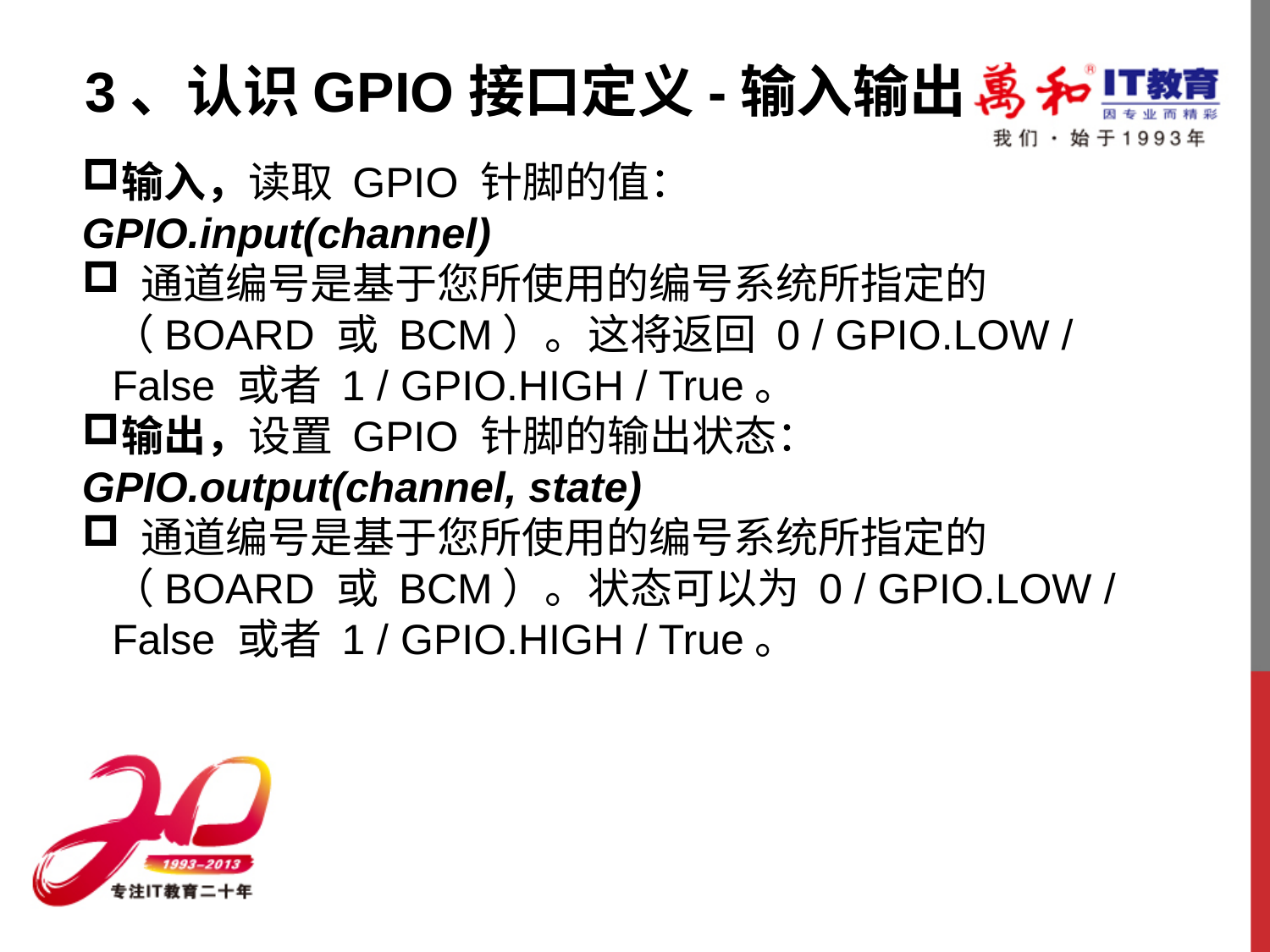

3、认识GPIO接口定义-输入输出
输入，读取 GPIO 针脚的值：
GPIO.input(channel)
 通道编号是基于您所使用的编号系统所指定的（BOARD 或 BCM）。这将返回 0 / GPIO.LOW / False 或者 1 / GPIO.HIGH / True。
输出，设置 GPIO 针脚的输出状态：
GPIO.output(channel, state)
 通道编号是基于您所使用的编号系统所指定的（BOARD 或 BCM）。状态可以为 0 / GPIO.LOW / False 或者 1 / GPIO.HIGH / True。